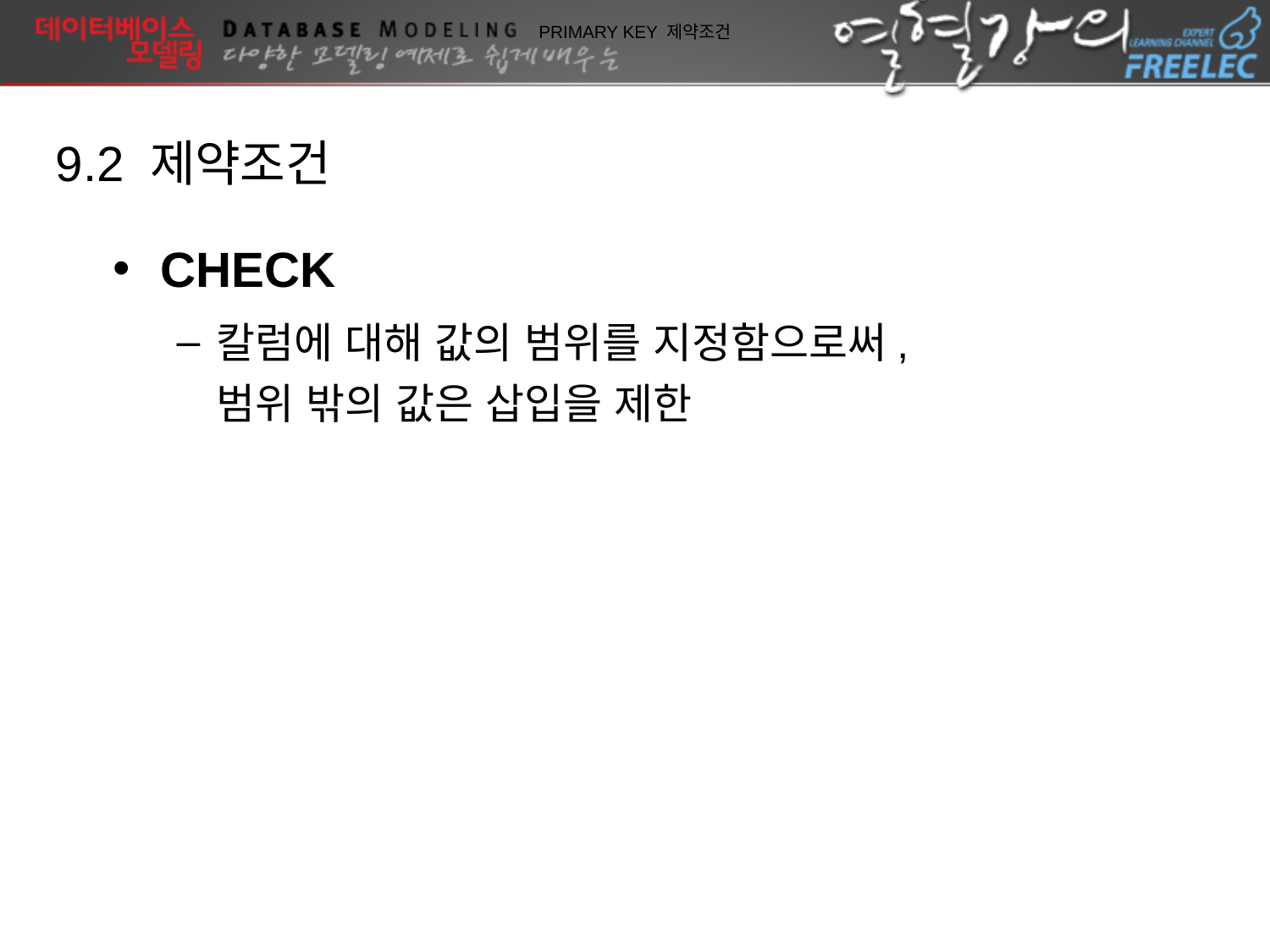

PRIMARY KEY 제약조건
9.2 제약조건
CHECK
칼럼에 대해 값의 범위를 지정함으로써,
범위 밖의 값은 삽입을 제한